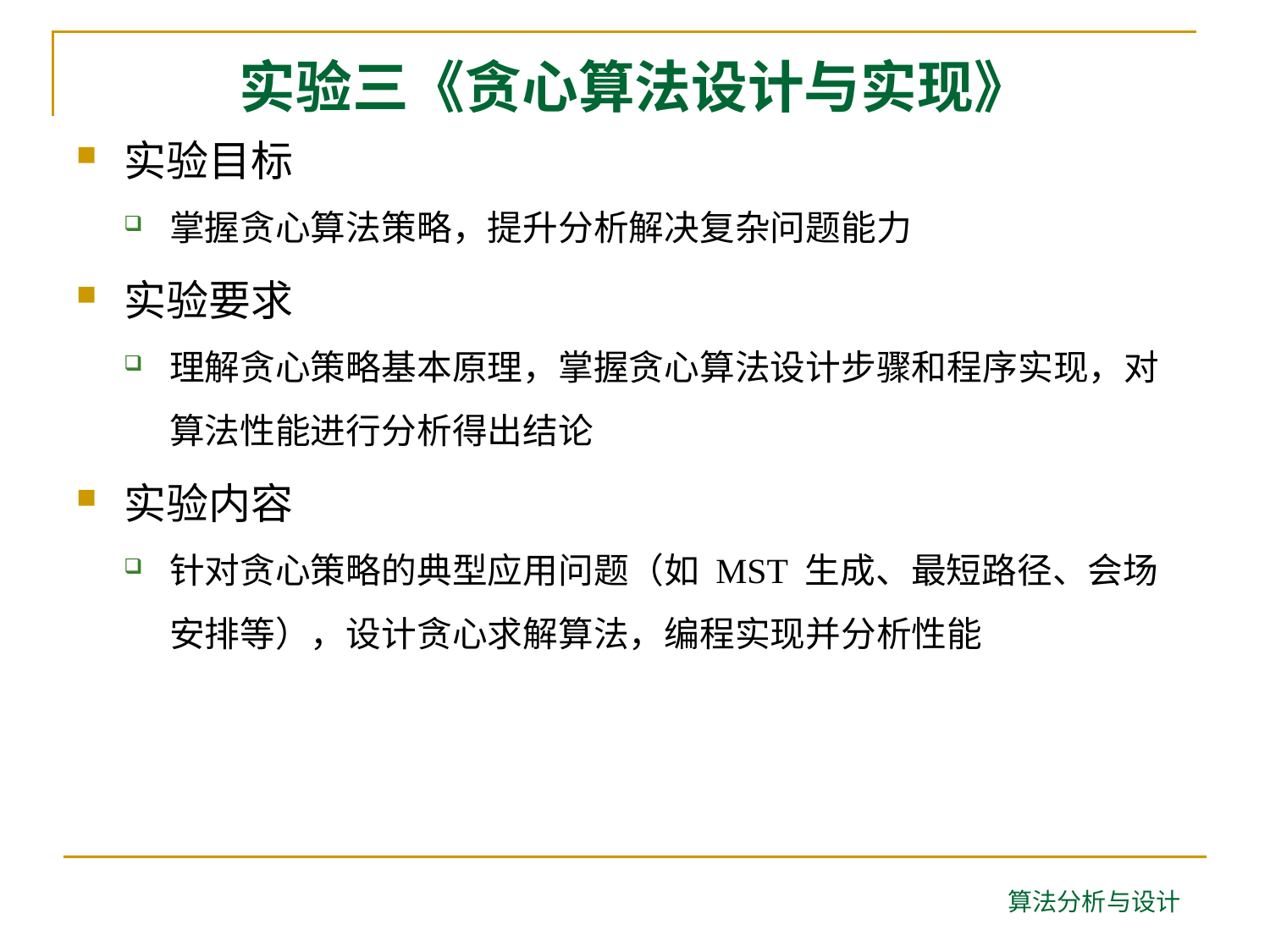

# 实验三《贪心算法设计与实现》
实验目标
掌握贪心算法策略，提升分析解决复杂问题能力
实验要求
理解贪心策略基本原理，掌握贪心算法设计步骤和程序实现，对算法性能进行分析得出结论
实验内容
针对贪心策略的典型应用问题（如 MST 生成、最短路径、会场安排等），设计贪心求解算法，编程实现并分析性能
算法分析与设计